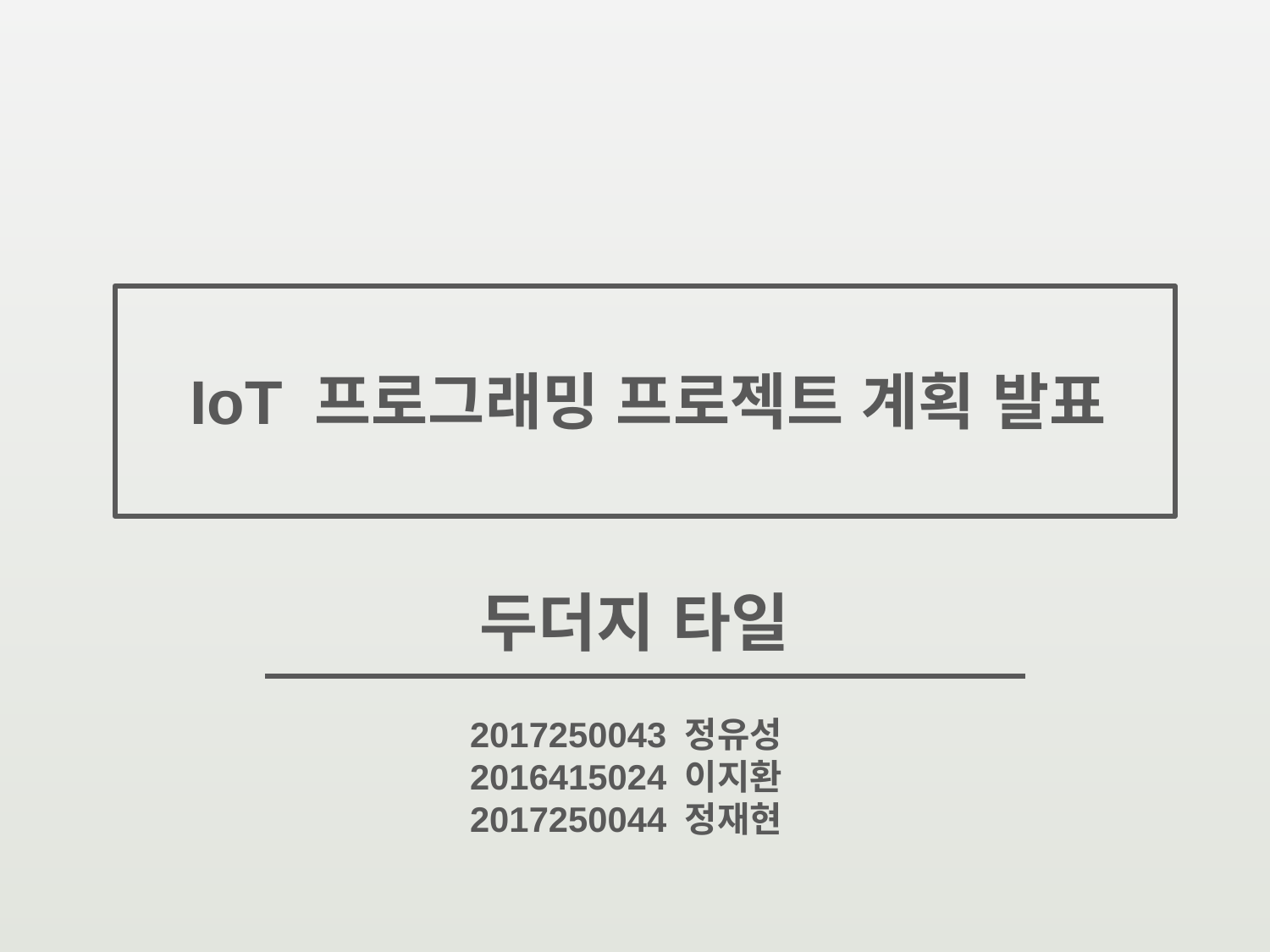

IoT 프로그래밍 프로젝트 계획 발표
두더지 타일
2017250043 정유성
2016415024 이지환
2017250044 정재현